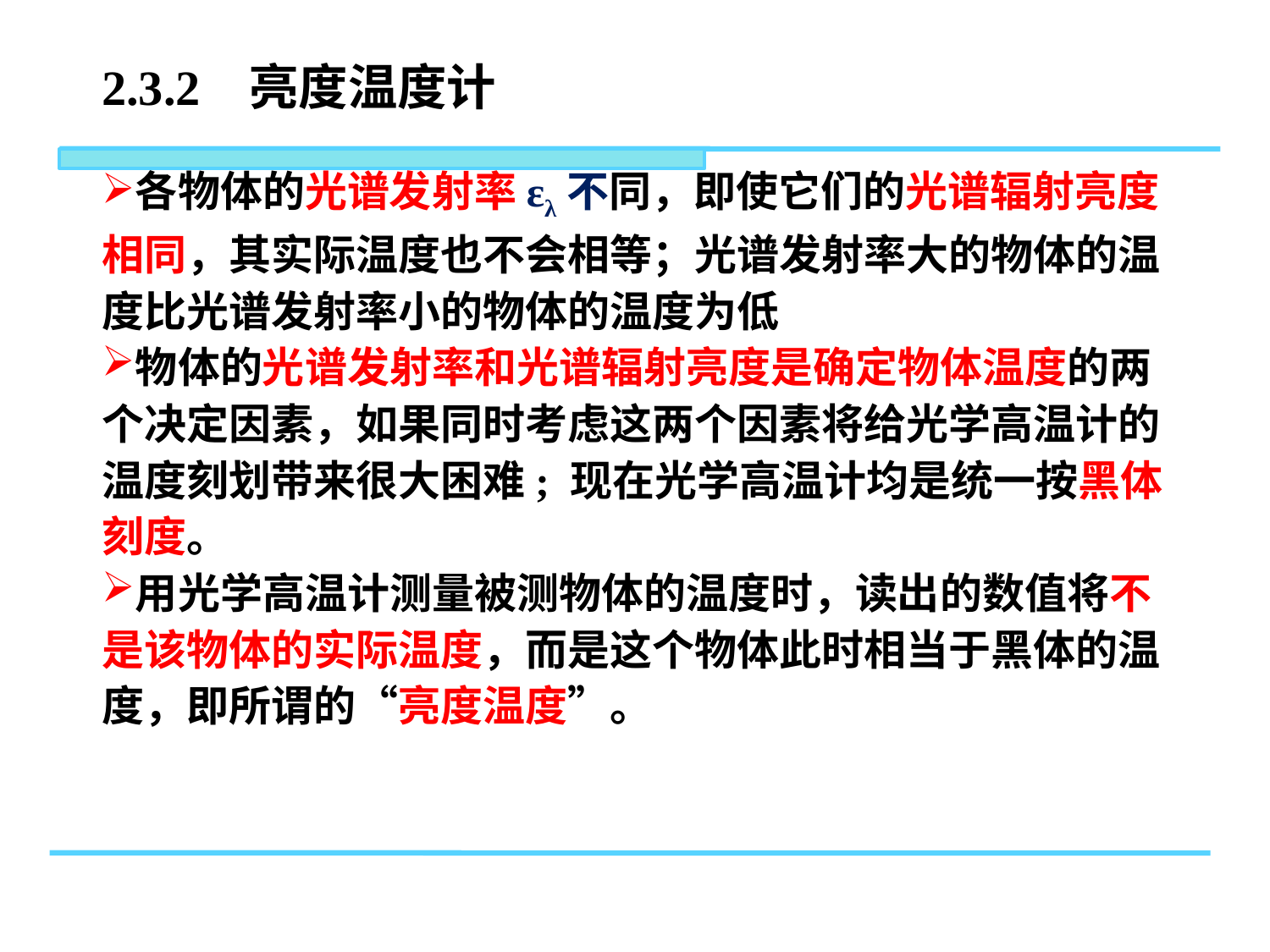

2.3.2   亮度温度计

各物体的光谱发射率ελ不同，即使它们的光谱辐射亮度相同，其实际温度也不会相等；光谱发射率大的物体的温度比光谱发射率小的物体的温度为低
物体的光谱发射率和光谱辐射亮度是确定物体温度的两个决定因素，如果同时考虑这两个因素将给光学高温计的温度刻划带来很大困难; 现在光学高温计均是统一按黑体刻度。
用光学高温计测量被测物体的温度时，读出的数值将不是该物体的实际温度，而是这个物体此时相当于黑体的温度，即所谓的“亮度温度”。